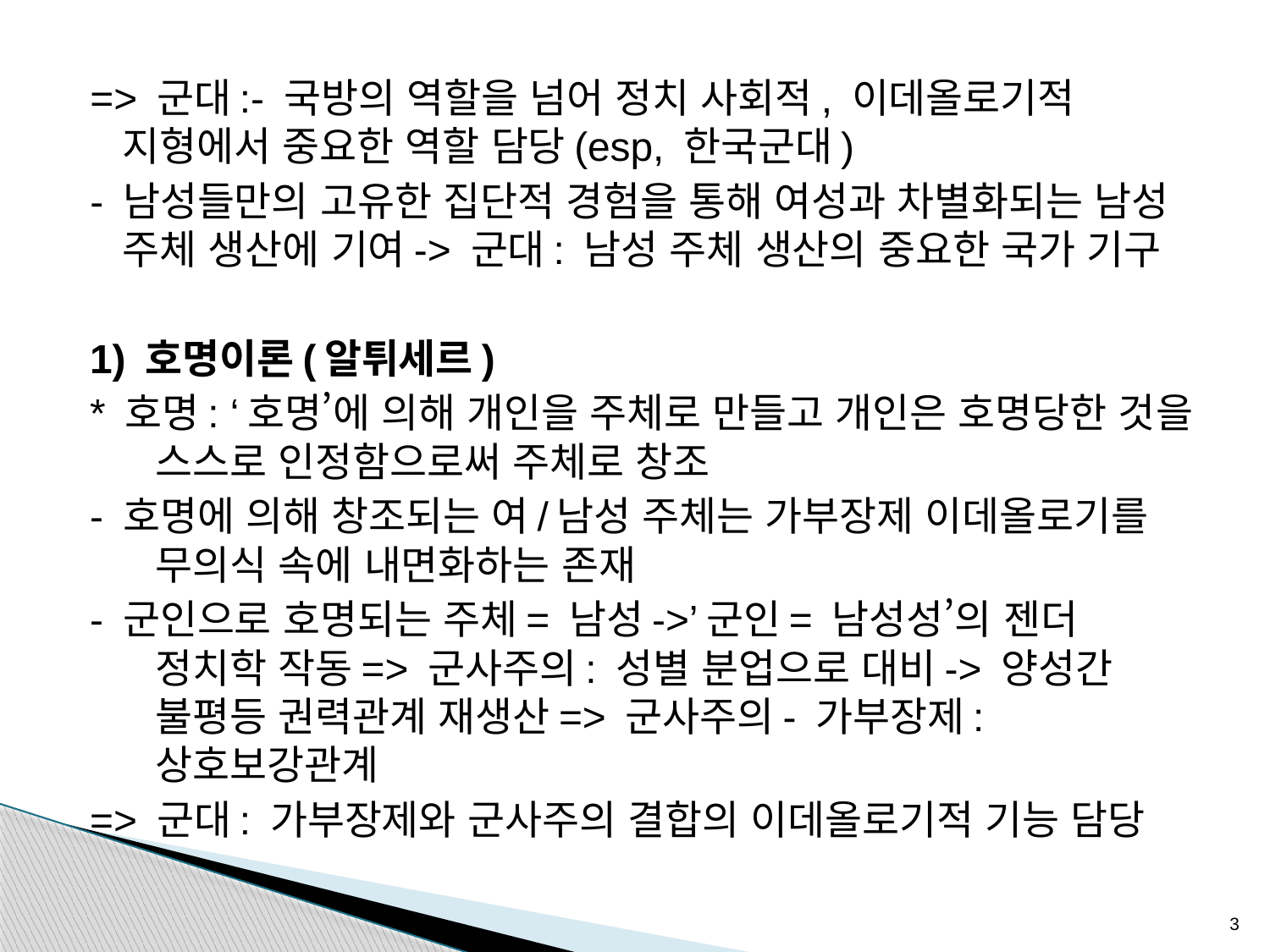

=> 군대:- 국방의 역할을 넘어 정치 사회적, 이데올로기적 지형에서 중요한 역할 담당(esp, 한국군대)
- 남성들만의 고유한 집단적 경험을 통해 여성과 차별화되는 남성 주체 생산에 기여-> 군대: 남성 주체 생산의 중요한 국가 기구

1) 호명이론(알튀세르)
* 호명: ‘호명’에 의해 개인을 주체로 만들고 개인은 호명당한 것을 스스로 인정함으로써 주체로 창조
- 호명에 의해 창조되는 여/남성 주체는 가부장제 이데올로기를 무의식 속에 내면화하는 존재
- 군인으로 호명되는 주체= 남성->’군인= 남성성’의 젠더 정치학 작동=> 군사주의: 성별 분업으로 대비-> 양성간 불평등 권력관계 재생산=> 군사주의- 가부장제: 상호보강관계
=> 군대: 가부장제와 군사주의 결합의 이데올로기적 기능 담당

3